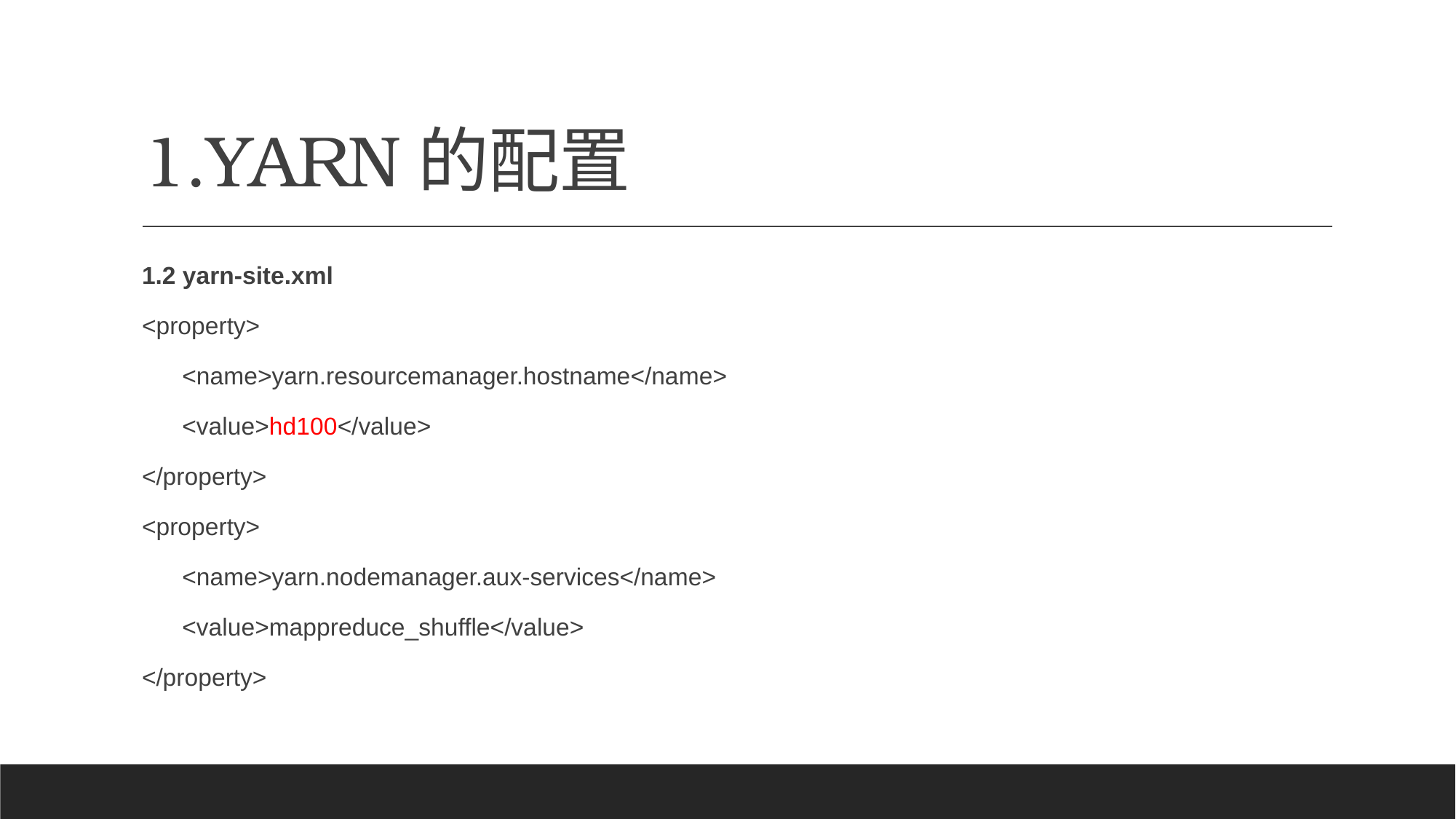

# 1.YARN的配置
1.2 yarn-site.xml
<property>
      <name>yarn.resourcemanager.hostname</name>
      <value>hd100</value>
</property>
<property>
      <name>yarn.nodemanager.aux-services</name>
      <value>mappreduce_shuffle</value>
</property>